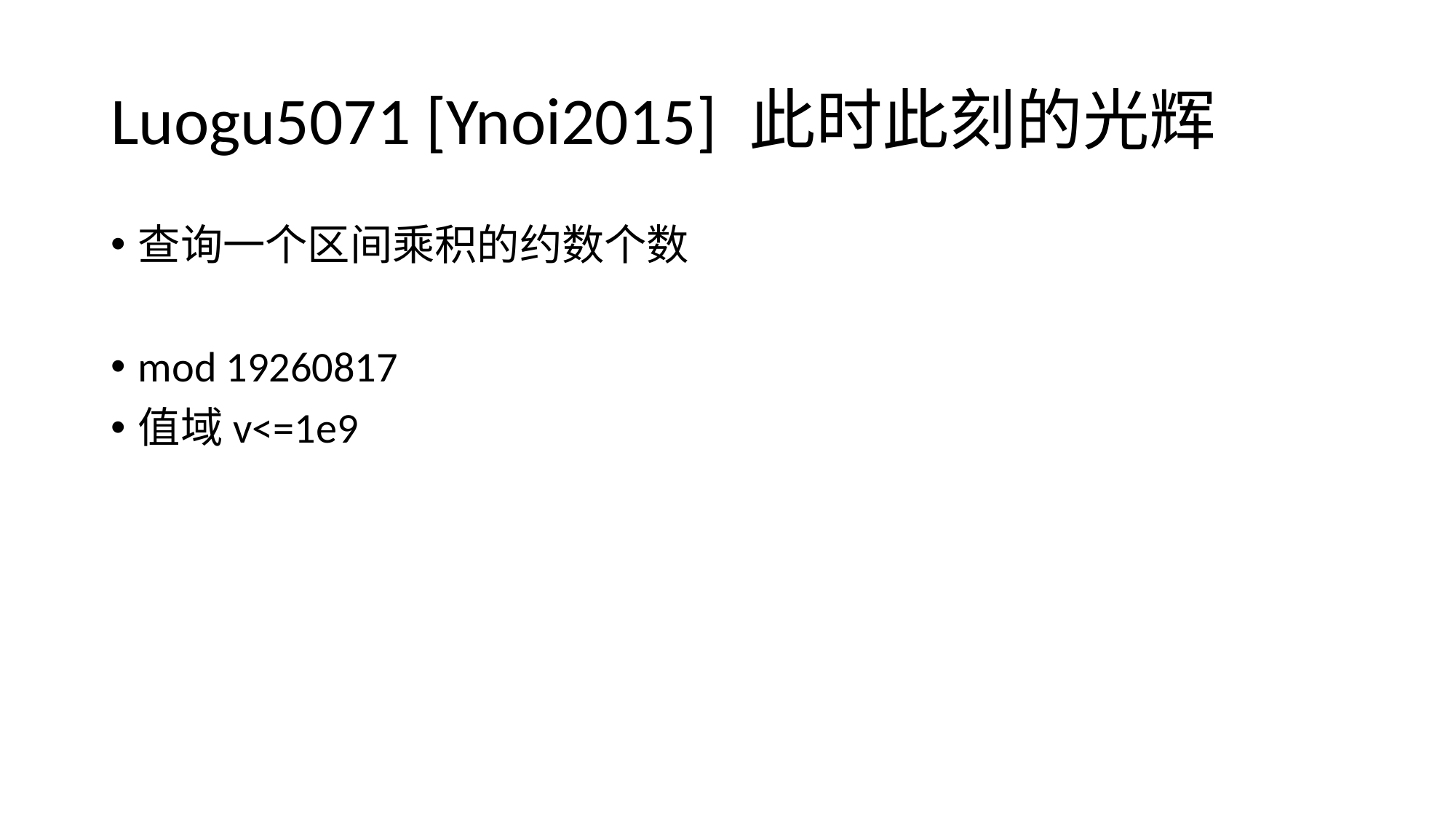

# Luogu5071 [Ynoi2015] 此时此刻的光辉
查询一个区间乘积的约数个数

mod 19260817
值域v<=1e9